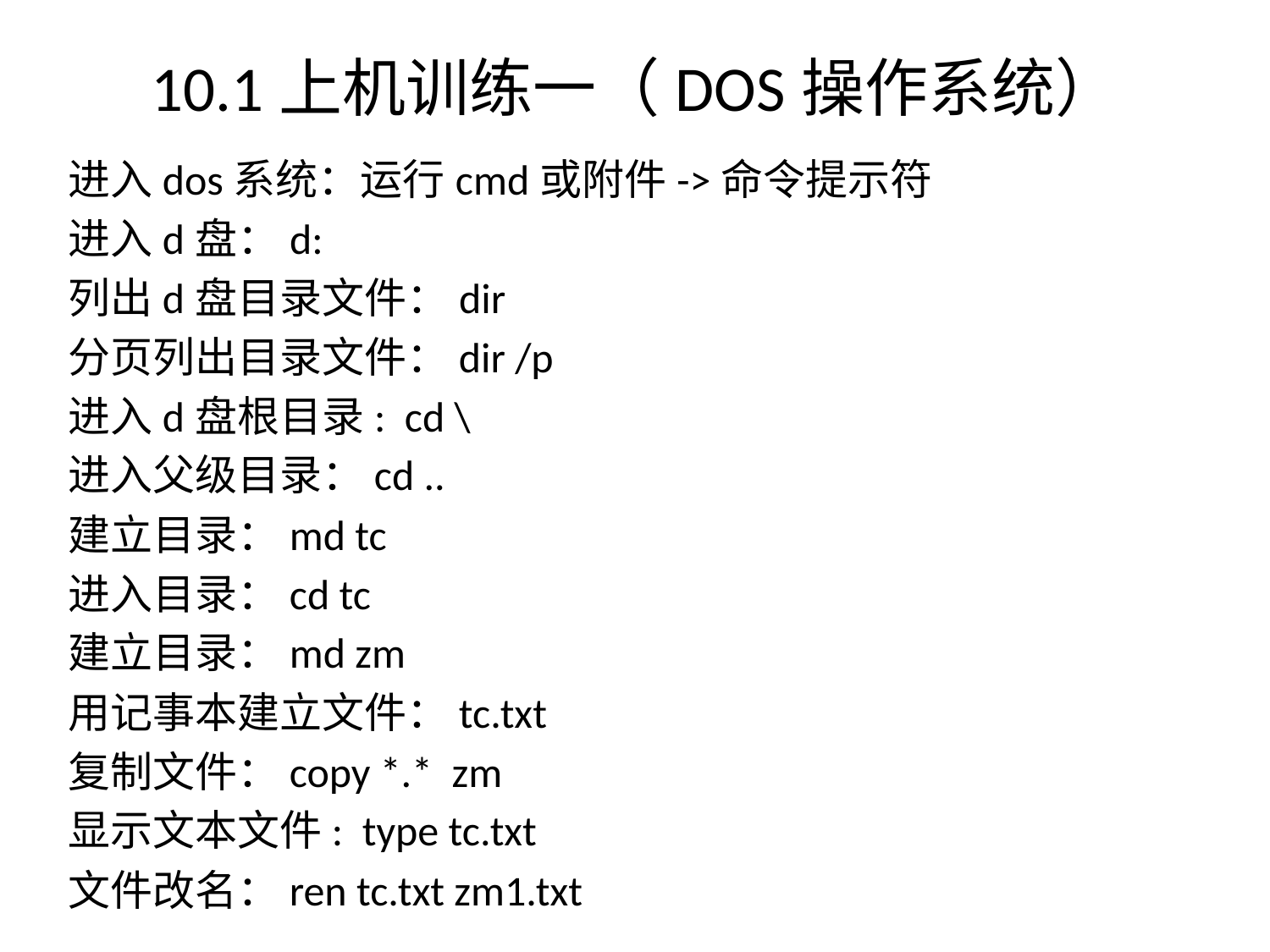

# 10.1上机训练一（DOS操作系统）
进入dos系统：运行cmd或附件->命令提示符
进入d盘：d:
列出d盘目录文件：dir
分页列出目录文件：dir /p
进入d盘根目录:  cd \
进入父级目录：cd ..
建立目录：md tc
进入目录：cd tc
建立目录：md zm
用记事本建立文件：tc.txt
复制文件：copy *.*  zm
显示文本文件:  type tc.txt
文件改名：ren tc.txt zm1.txt